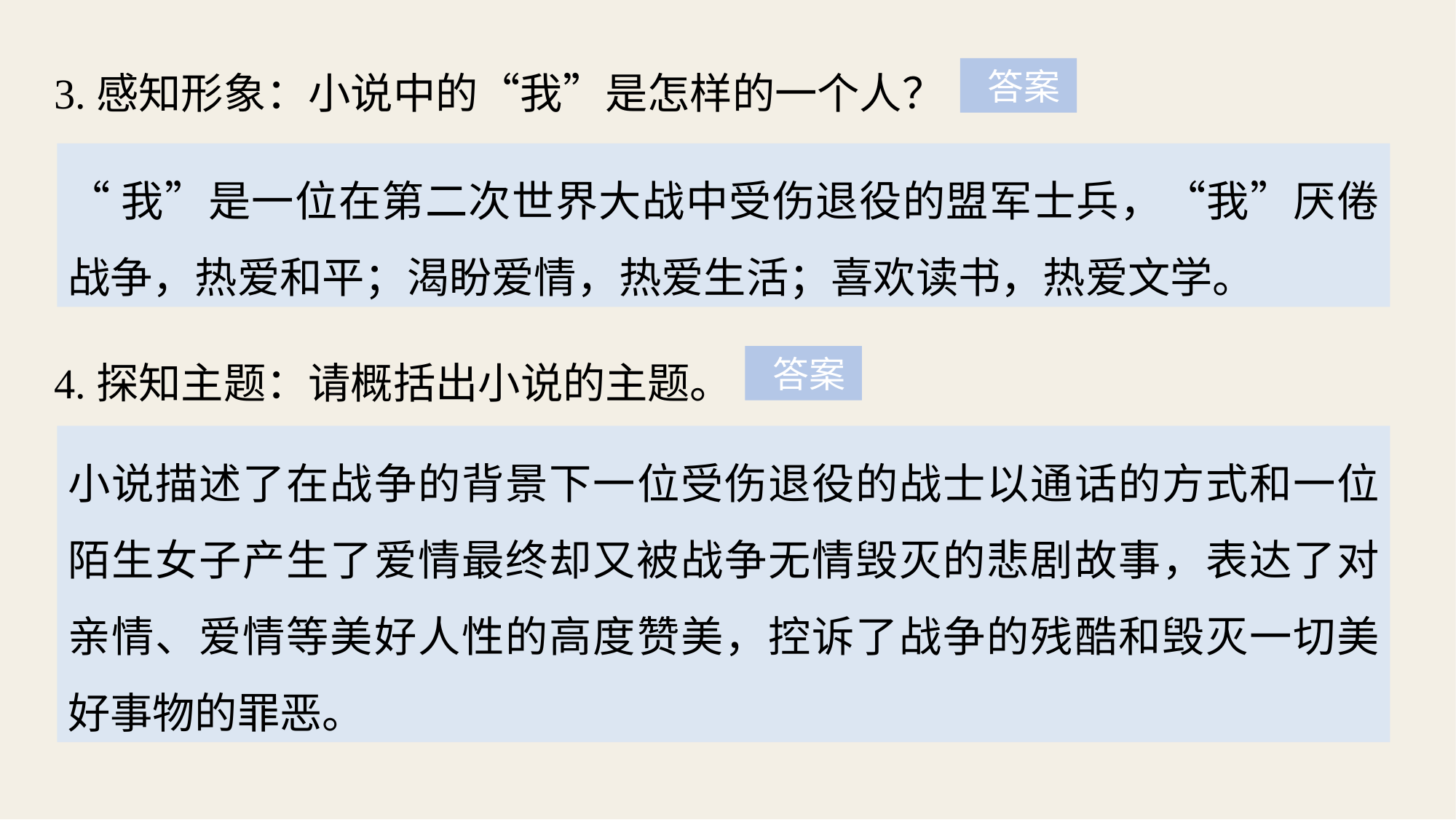

3.感知形象：小说中的“我”是怎样的一个人？
 答案
“我”是一位在第二次世界大战中受伤退役的盟军士兵，“我”厌倦战争，热爱和平；渴盼爱情，热爱生活；喜欢读书，热爱文学。
4.探知主题：请概括出小说的主题。
 答案
小说描述了在战争的背景下一位受伤退役的战士以通话的方式和一位陌生女子产生了爱情最终却又被战争无情毁灭的悲剧故事，表达了对亲情、爱情等美好人性的高度赞美，控诉了战争的残酷和毁灭一切美好事物的罪恶。